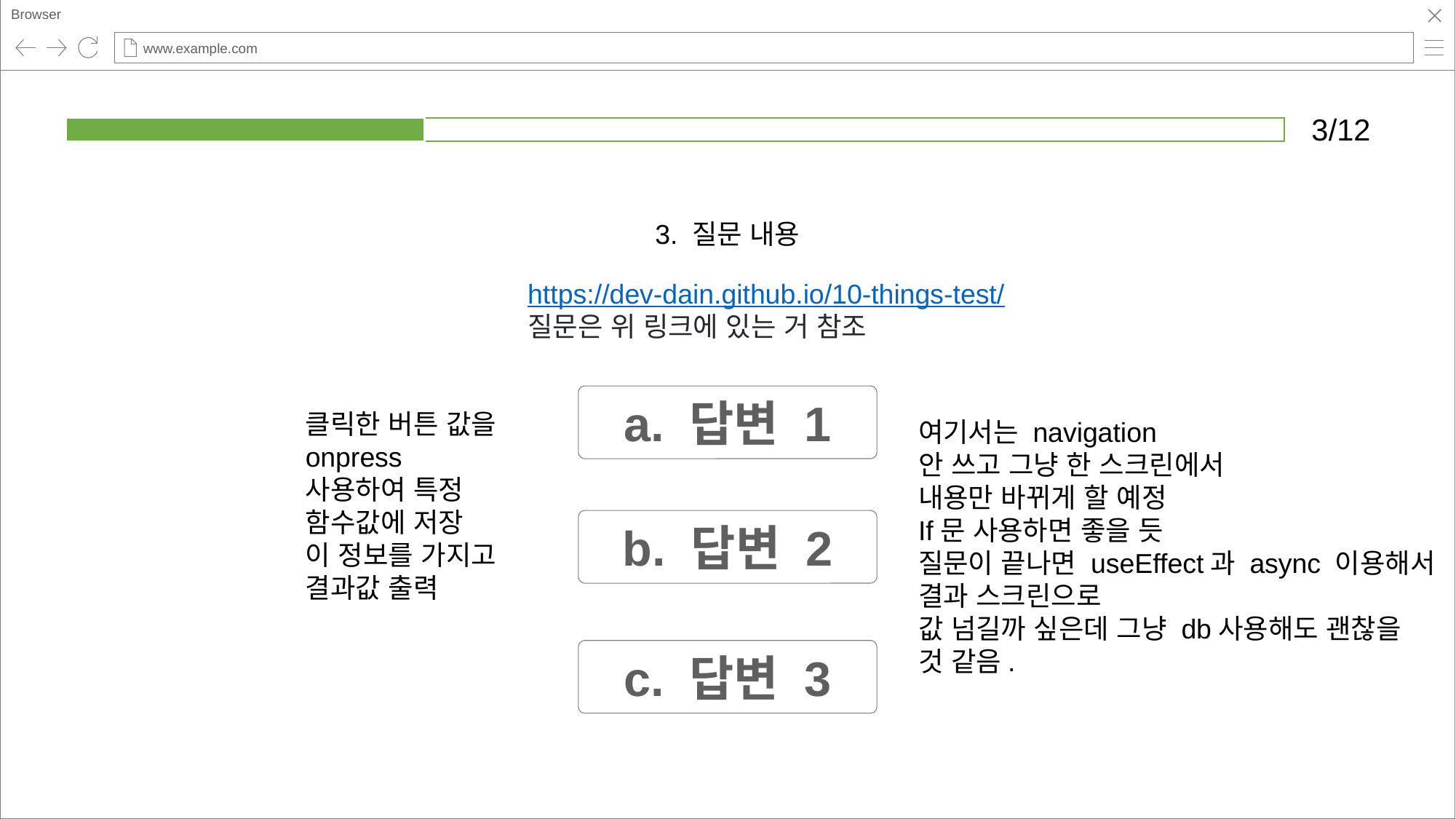

Browser

www.example.com

3/12

3. 질문 내용
https://dev-dain.github.io/10-things-test/
질문은 위 링크에 있는 거 참조
a. 답변 1
클릭한 버튼 값을 onpress 사용하여 특정 함수값에 저장
이 정보를 가지고 결과값 출력
여기서는 navigation
안 쓰고 그냥 한 스크린에서
내용만 바뀌게 할 예정
If문 사용하면 좋을 듯
질문이 끝나면 useEffect과 async 이용해서
결과 스크린으로
값 넘길까 싶은데 그냥 db사용해도 괜찮을
것 같음.
b. 답변 2
c. 답변 3